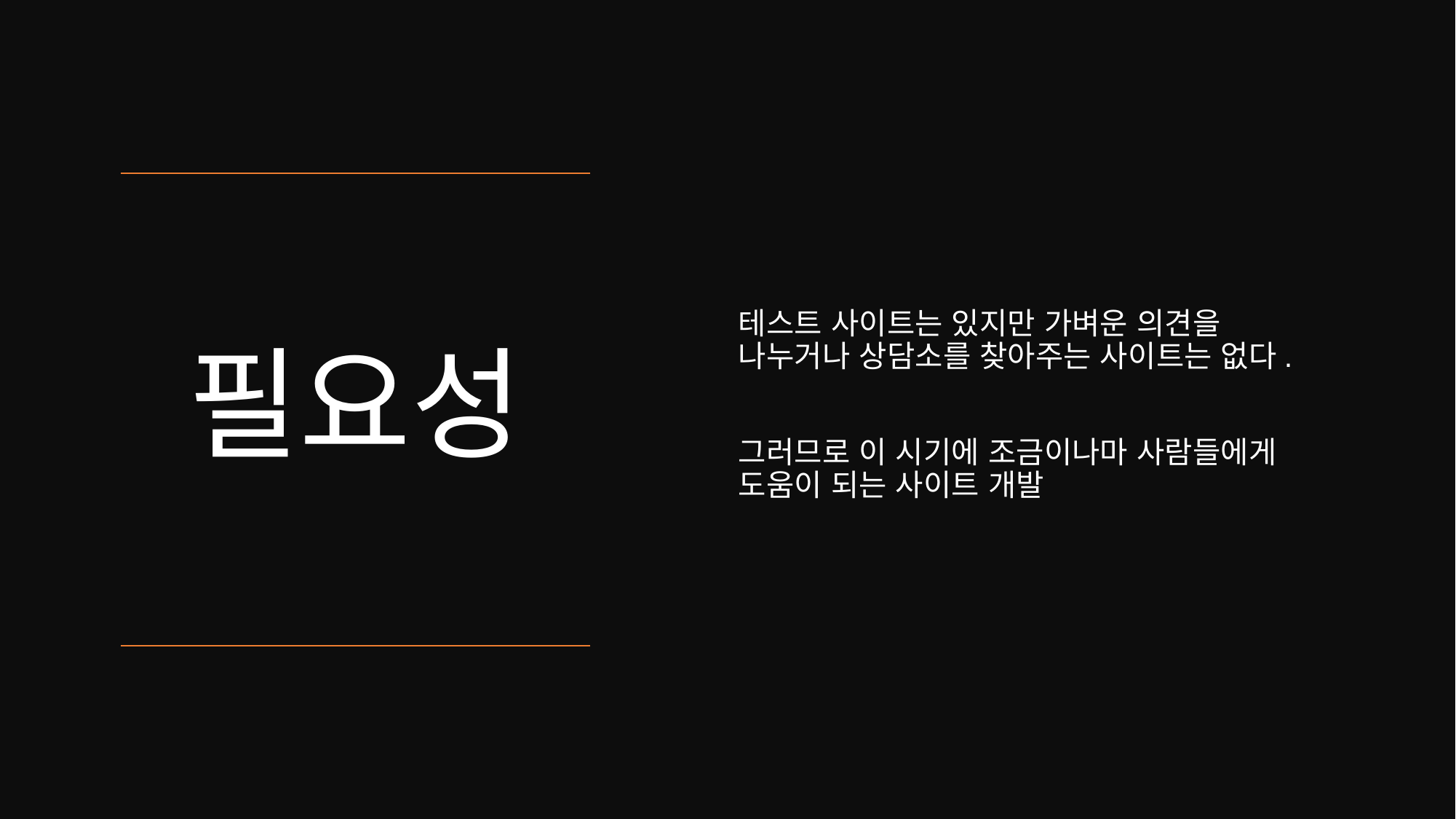

테스트 사이트는 있지만 가벼운 의견을 나누거나 상담소를 찾아주는 사이트는 없다.

그러므로 이 시기에 조금이나마 사람들에게 도움이 되는 사이트 개발
# 필요성